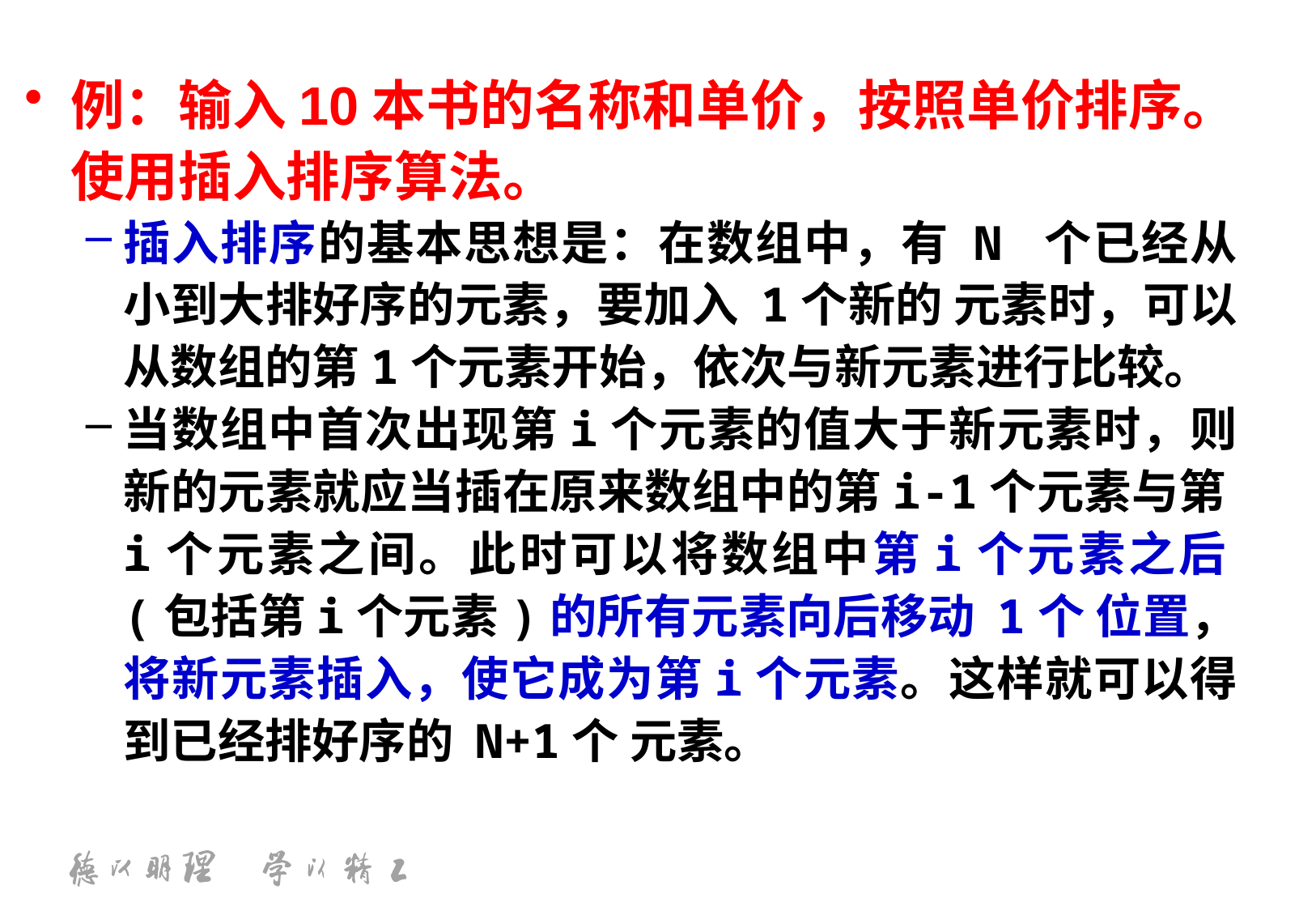

例：输入10本书的名称和单价，按照单价排序。使用插入排序算法。
插入排序的基本思想是：在数组中，有 N 个已经从小到大排好序的元素，要加入 1个新的 元素时，可以从数组的第1个元素开始，依次与新元素进行比较。
当数组中首次出现第i个元素的值大于新元素时，则新的元素就应当插在原来数组中的第i-1个元素与第i个元素之间。此时可以将数组中第i个元素之后(包括第i个元素)的所有元素向后移动 1个 位置，将新元素插入，使它成为第i个元素。这样就可以得到已经排好序的 N+1个 元素。
124